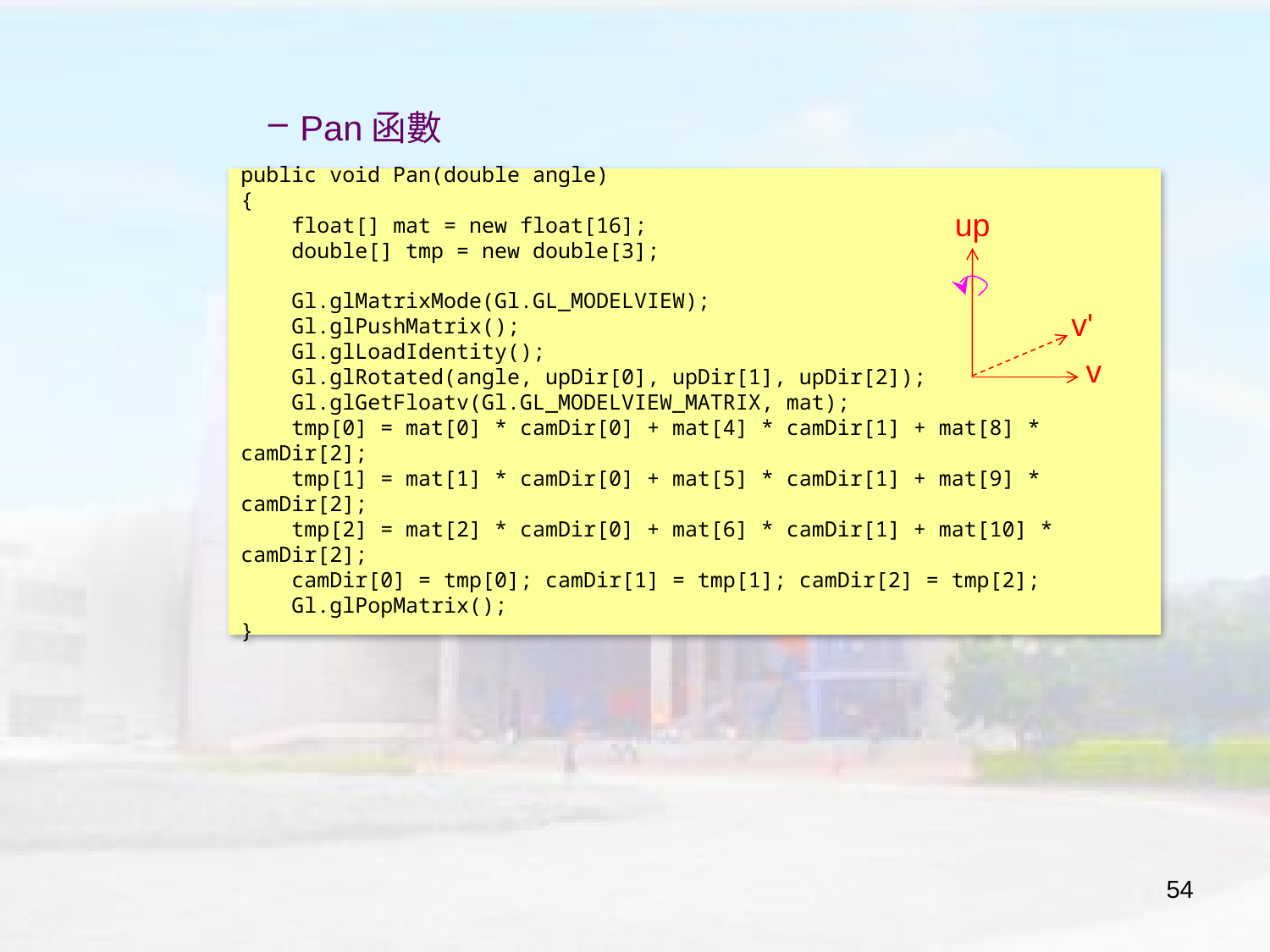

Pan函數
public void Pan(double angle)
{
    float[] mat = new float[16];
    double[] tmp = new double[3];

    Gl.glMatrixMode(Gl.GL_MODELVIEW);
    Gl.glPushMatrix();
    Gl.glLoadIdentity();
    Gl.glRotated(angle, upDir[0], upDir[1], upDir[2]);
    Gl.glGetFloatv(Gl.GL_MODELVIEW_MATRIX, mat);
    tmp[0] = mat[0] * camDir[0] + mat[4] * camDir[1] + mat[8] * camDir[2];
    tmp[1] = mat[1] * camDir[0] + mat[5] * camDir[1] + mat[9] * camDir[2];
    tmp[2] = mat[2] * camDir[0] + mat[6] * camDir[1] + mat[10] * camDir[2];
    camDir[0] = tmp[0]; camDir[1] = tmp[1]; camDir[2] = tmp[2];
    Gl.glPopMatrix();
}
up

v'
v
54